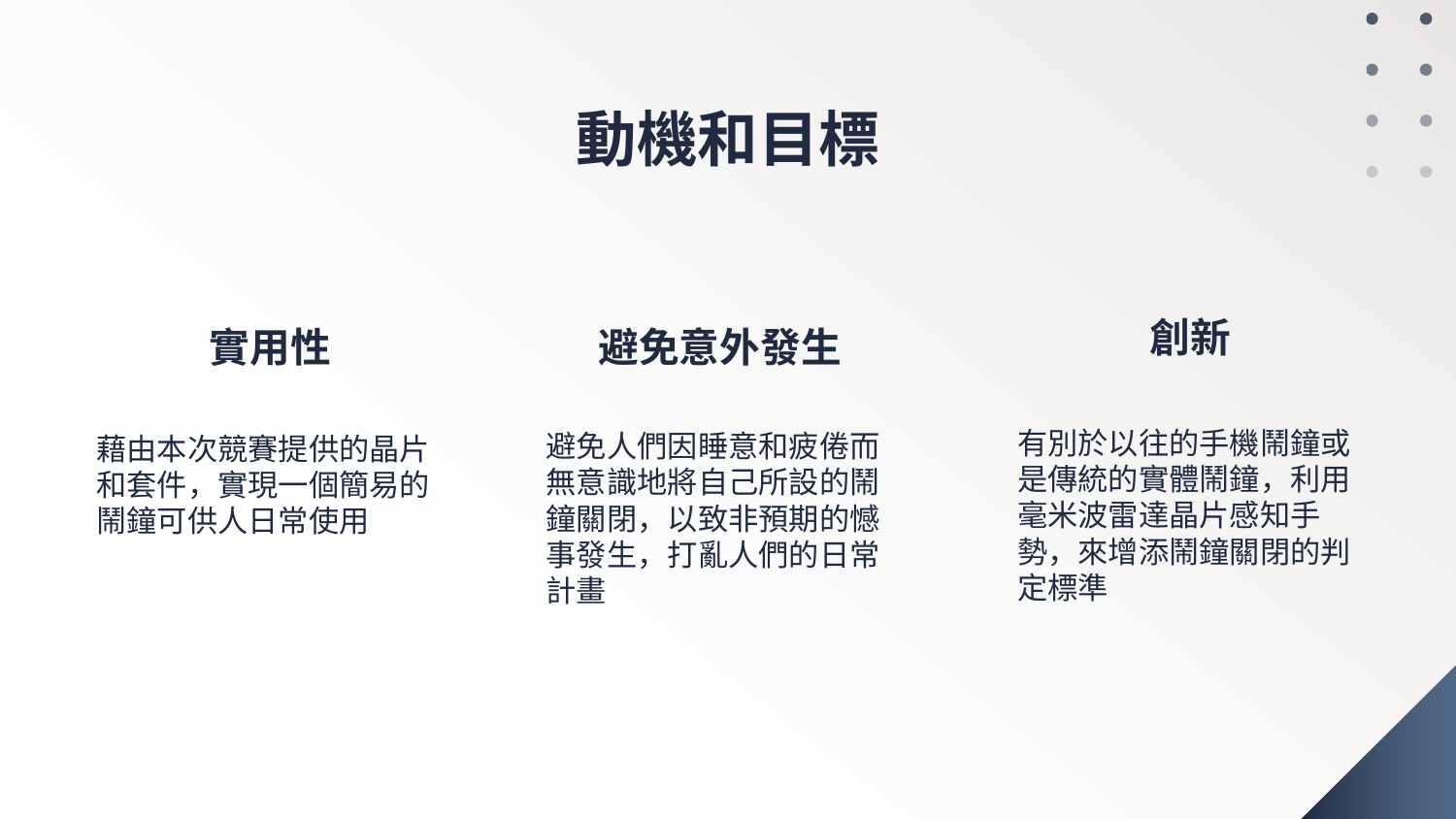

# 動機和目標
實用性
避免意外發生
創新
有別於以往的手機鬧鐘或是傳統的實體鬧鐘，利用毫米波雷達晶片感知手勢，來增添鬧鐘關閉的判定標準
避免人們因睡意和疲倦而無意識地將自己所設的鬧鐘關閉，以致非預期的憾事發生，打亂人們的日常計畫
藉由本次競賽提供的晶片和套件，實現一個簡易的鬧鐘可供人日常使用